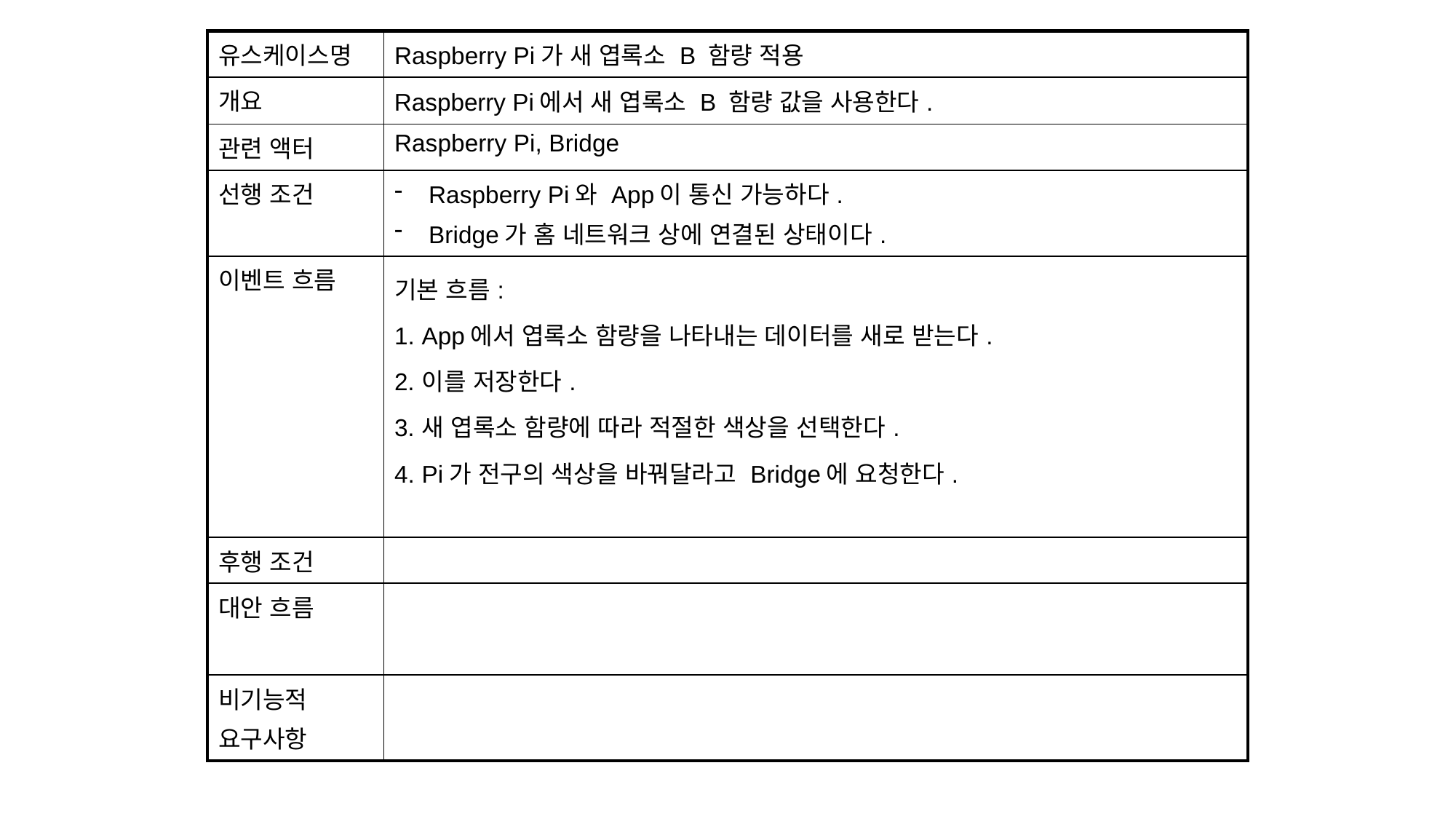

| 유스케이스명 | Raspberry Pi가 새 엽록소 B 함량 적용 |
| --- | --- |
| 개요 | Raspberry Pi에서 새 엽록소 B 함량 값을 사용한다. |
| 관련 액터 | Raspberry Pi, Bridge |
| 선행 조건 | Raspberry Pi와 App이 통신 가능하다. Bridge가 홈 네트워크 상에 연결된 상태이다. |
| 이벤트 흐름 | 기본 흐름: App에서 엽록소 함량을 나타내는 데이터를 새로 받는다. 이를 저장한다. 새 엽록소 함량에 따라 적절한 색상을 선택한다. Pi가 전구의 색상을 바꿔달라고 Bridge에 요청한다. |
| 후행 조건 |  |
| 대안 흐름 |  |
| 비기능적 요구사항 |  |